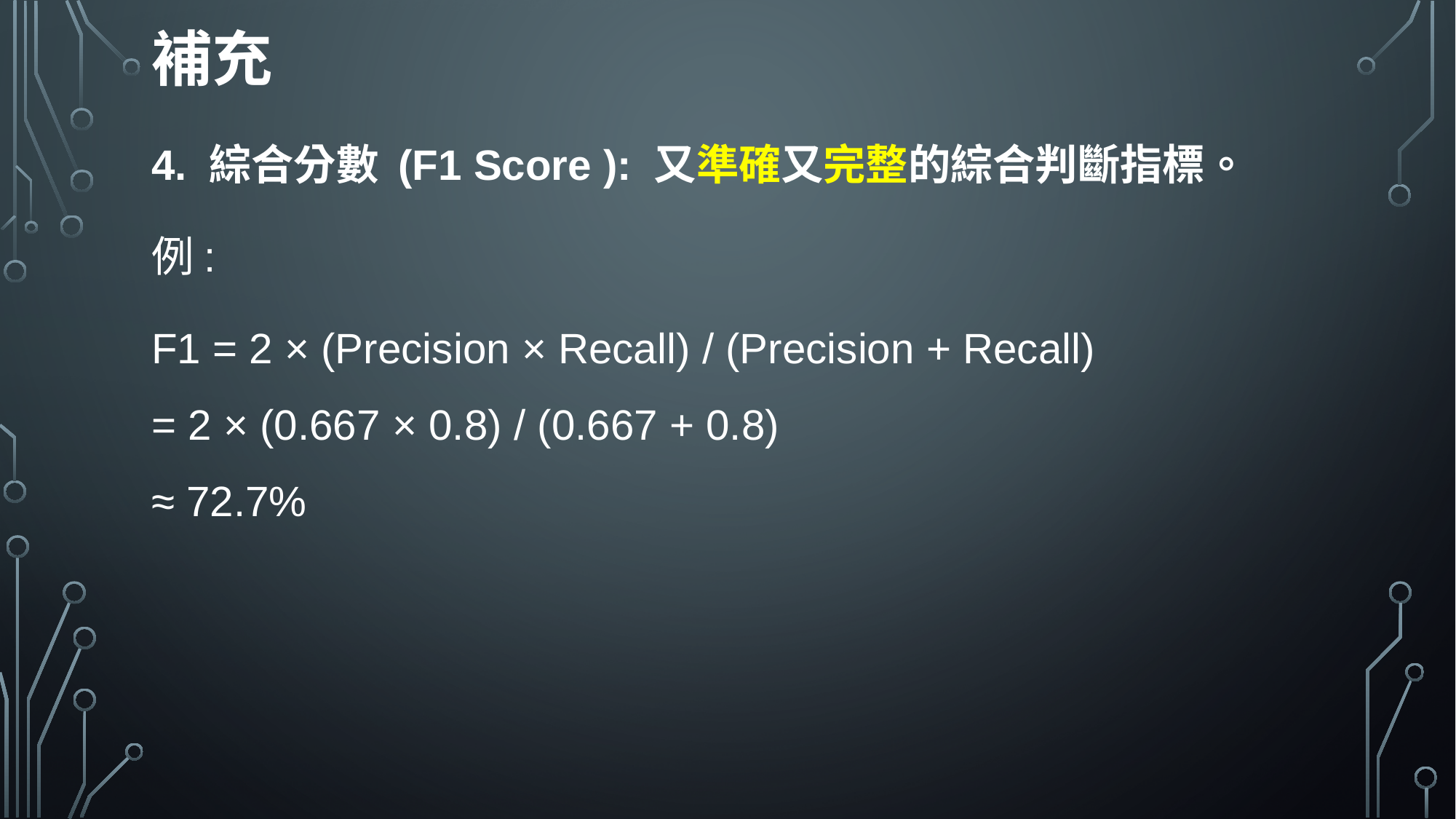

補充
4. 綜合分數 (F1 Score ): 又準確又完整的綜合判斷指標。
例:
F1 = 2 × (Precision × Recall) / (Precision + Recall)
= 2 × (0.667 × 0.8) / (0.667 + 0.8)
≈ 72.7%